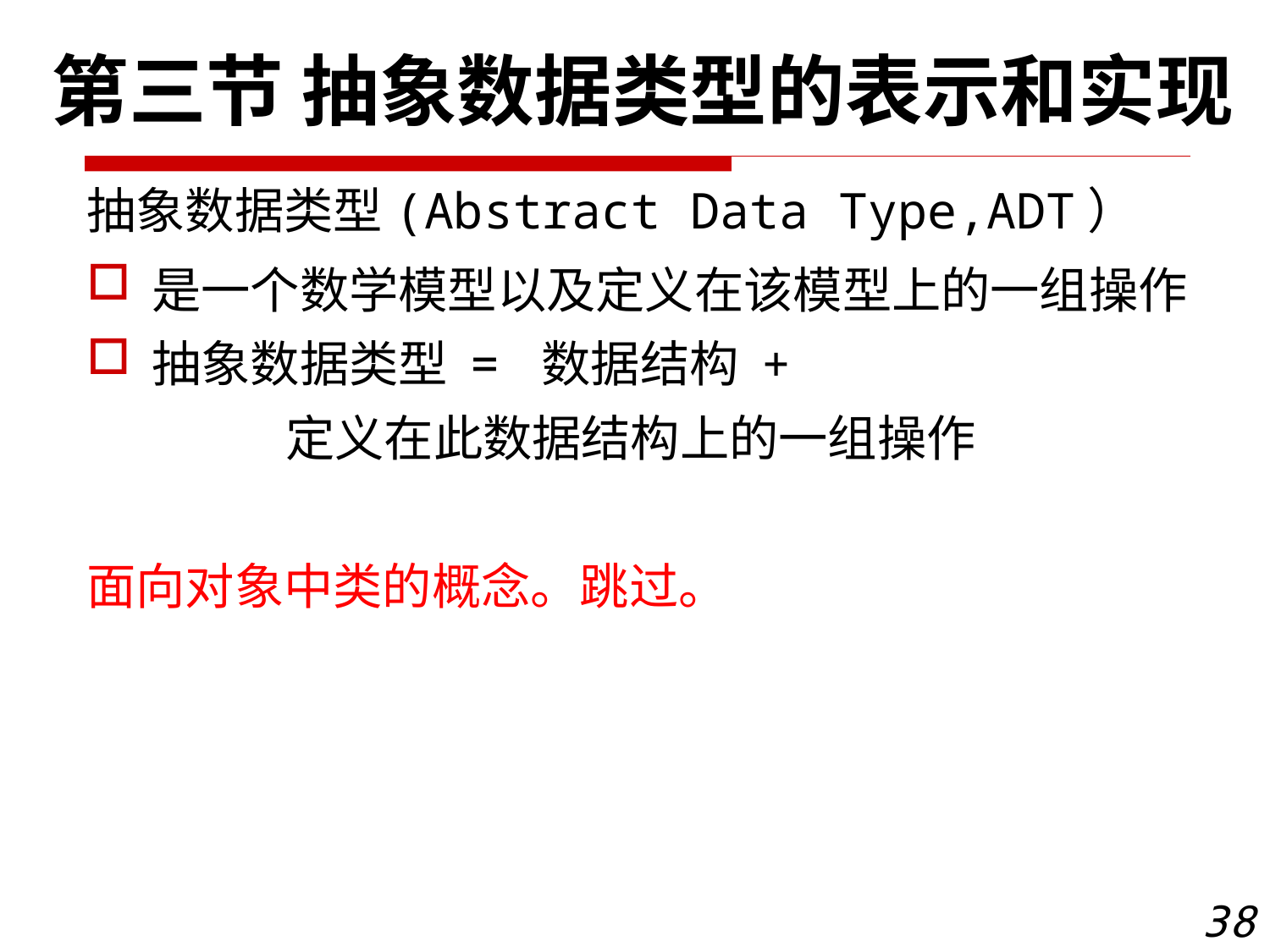

第三节 抽象数据类型的表示和实现
抽象数据类型(Abstract Data Type,ADT）
是一个数学模型以及定义在该模型上的一组操作
抽象数据类型 = 数据结构 +
                 定义在此数据结构上的一组操作

面向对象中类的概念。跳过。
38